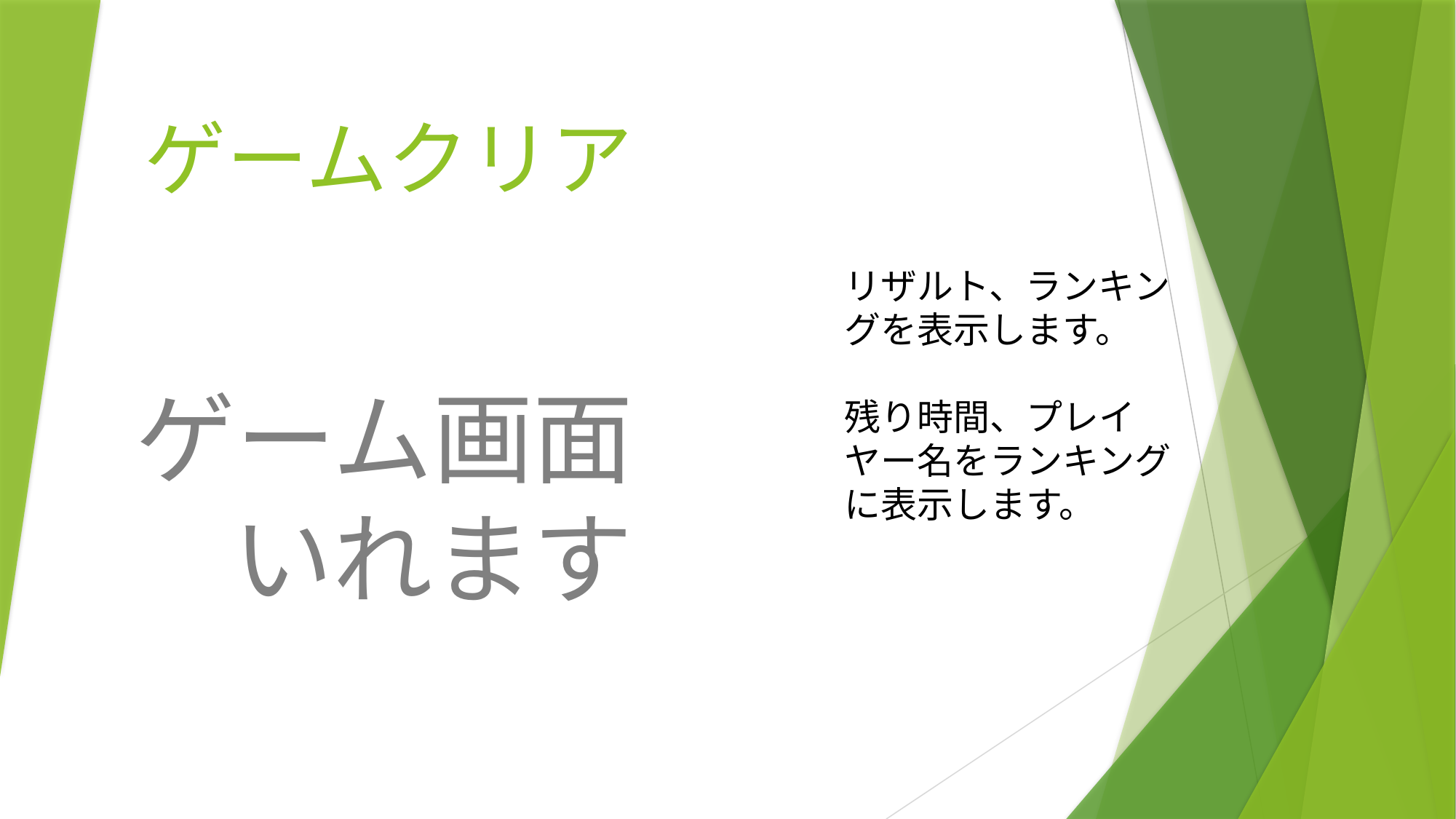

# ゲームクリア
リザルト、ランキングを表示します。

残り時間、プレイヤー名をランキングに表示します。

ゲーム画面いれます